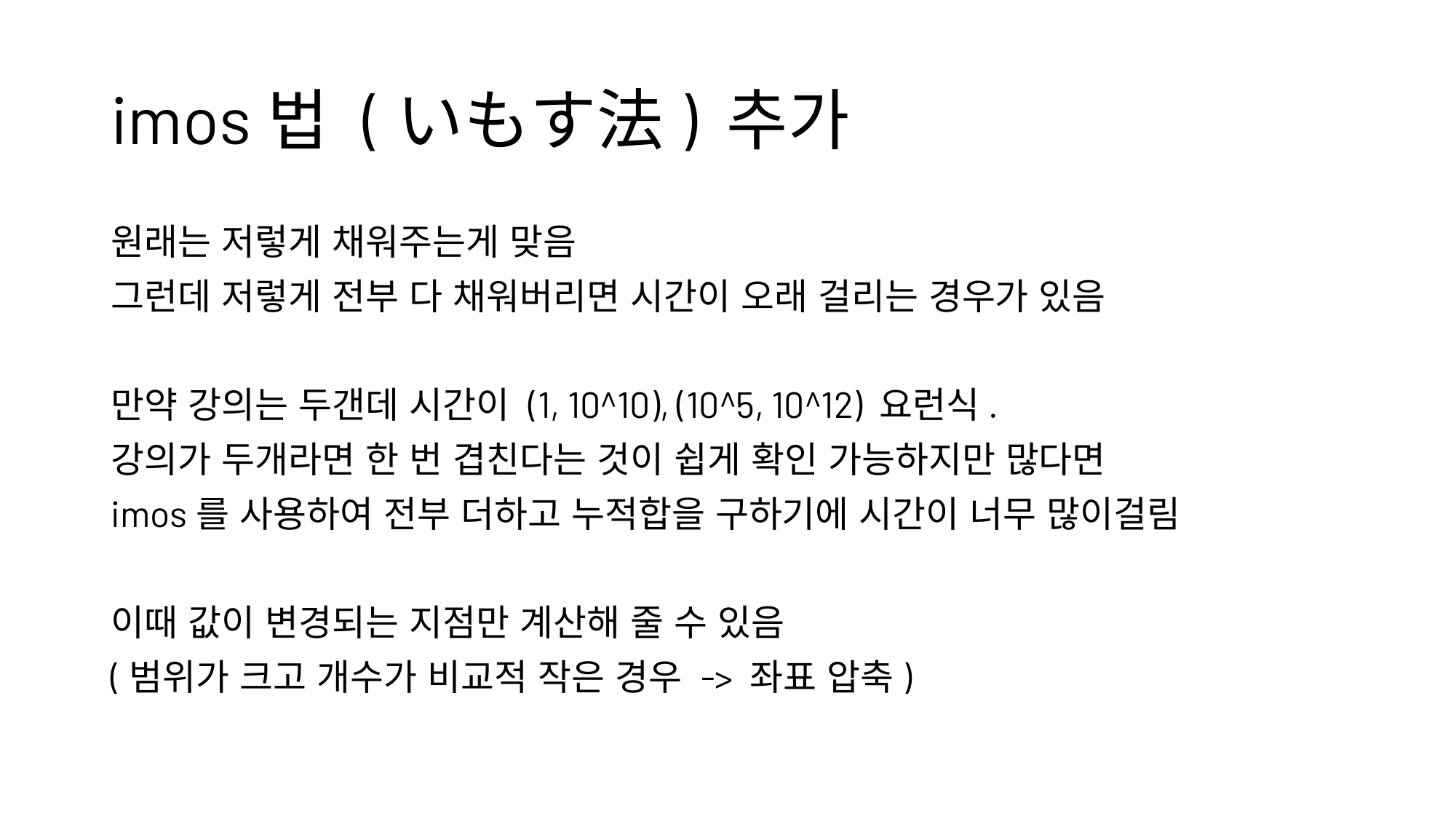

# imos법 (いもす法) 추가
원래는 저렇게 채워주는게 맞음
그런데 저렇게 전부 다 채워버리면 시간이 오래 걸리는 경우가 있음

만약 강의는 두갠데 시간이 (1, 10^10), (10^5, 10^12) 요런식.
강의가 두개라면 한 번 겹친다는 것이 쉽게 확인 가능하지만 많다면
imos를 사용하여 전부 더하고 누적합을 구하기에 시간이 너무 많이걸림

이때 값이 변경되는 지점만 계산해 줄 수 있음
(범위가 크고 개수가 비교적 작은 경우 -> 좌표 압축)